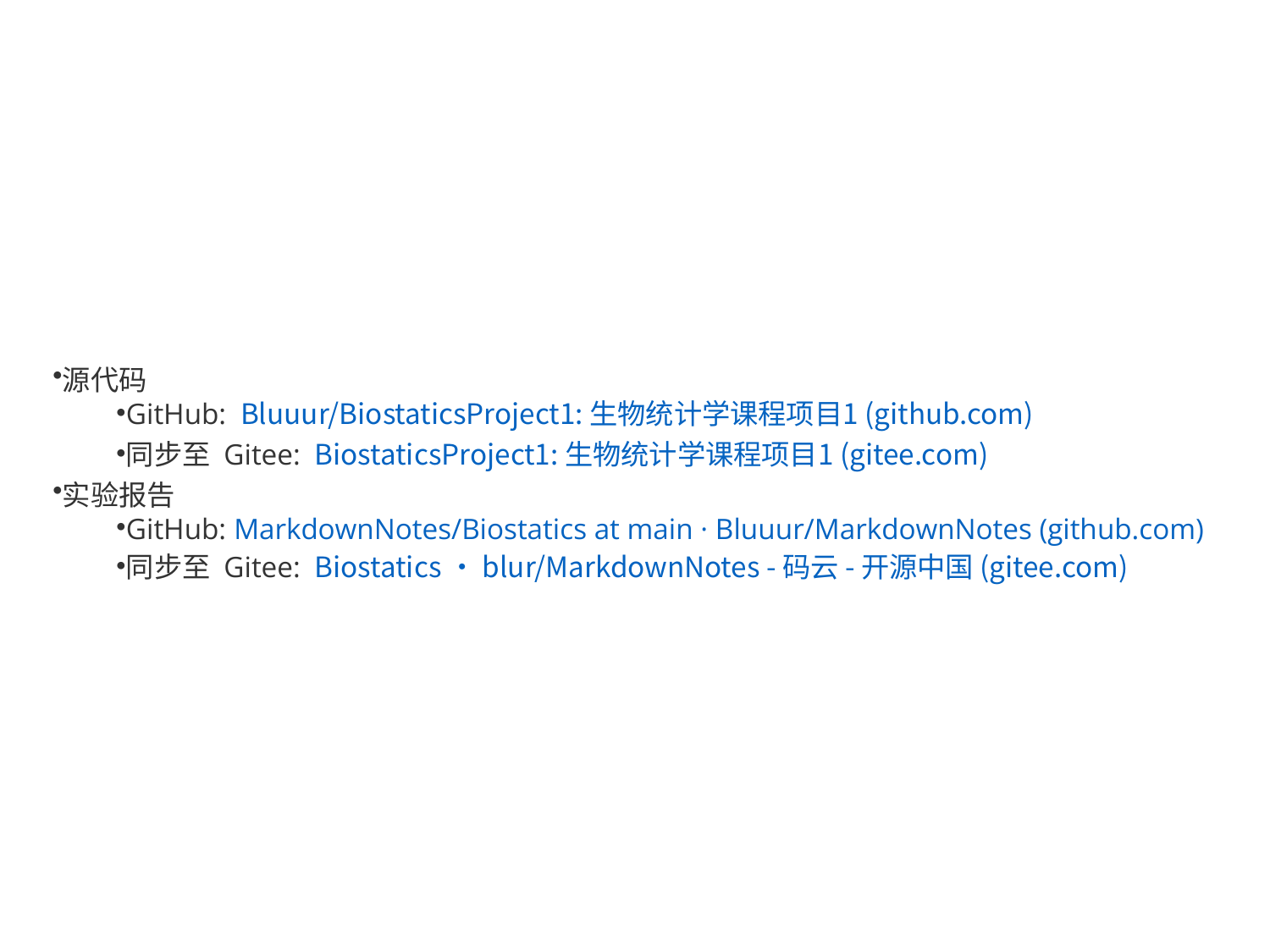

源代码
GitHub: Bluuur/BiostaticsProject1: 生物统计学课程项目1 (github.com)
同步至 Gitee: BiostaticsProject1: 生物统计学课程项目1 (gitee.com)
实验报告
GitHub: MarkdownNotes/Biostatics at main · Bluuur/MarkdownNotes (github.com)
同步至 Gitee: Biostatics · blur/MarkdownNotes - 码云 - 开源中国 (gitee.com)